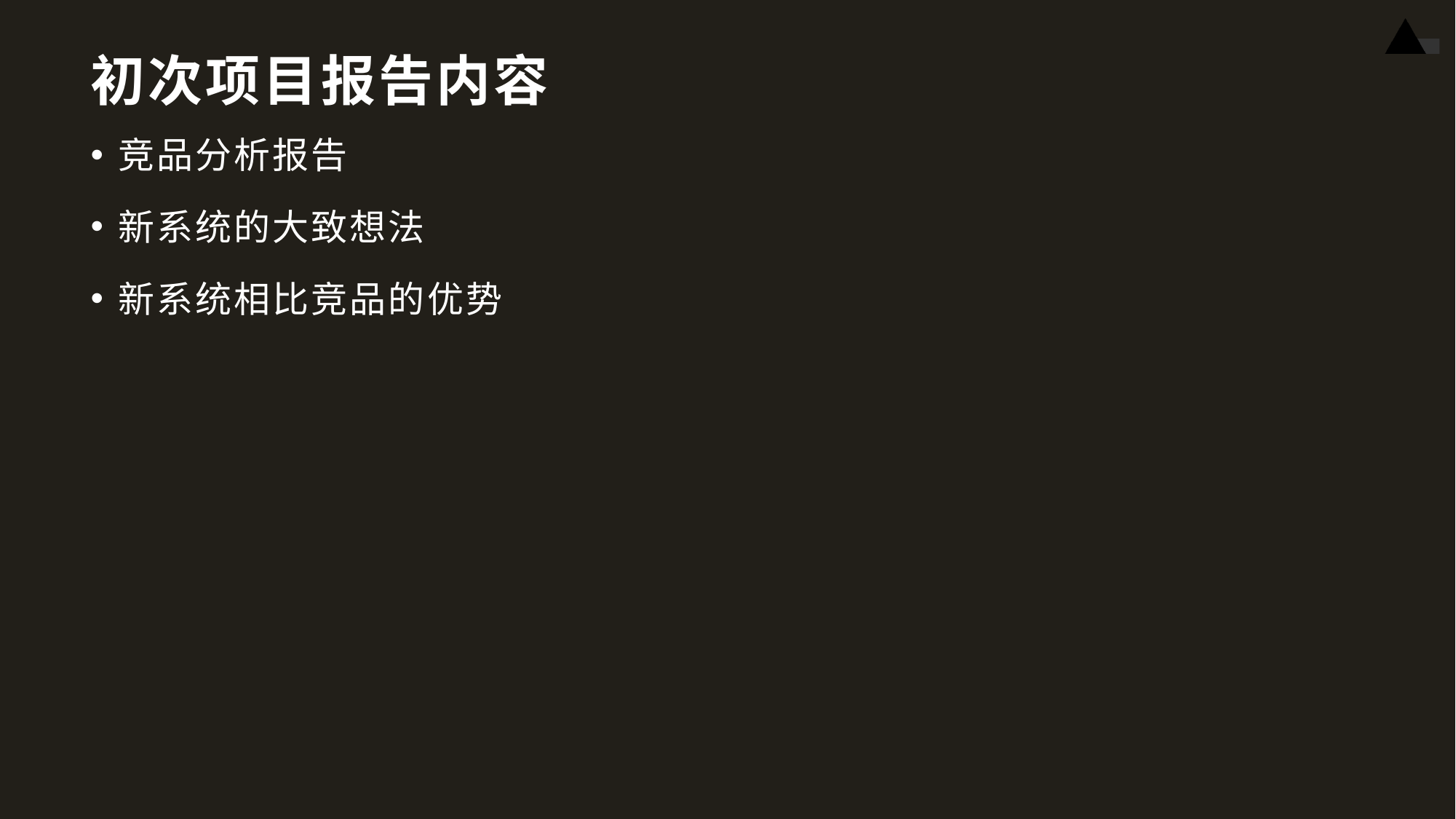

# 初次项目报告内容
竞品分析报告
新系统的大致想法
新系统相比竞品的优势